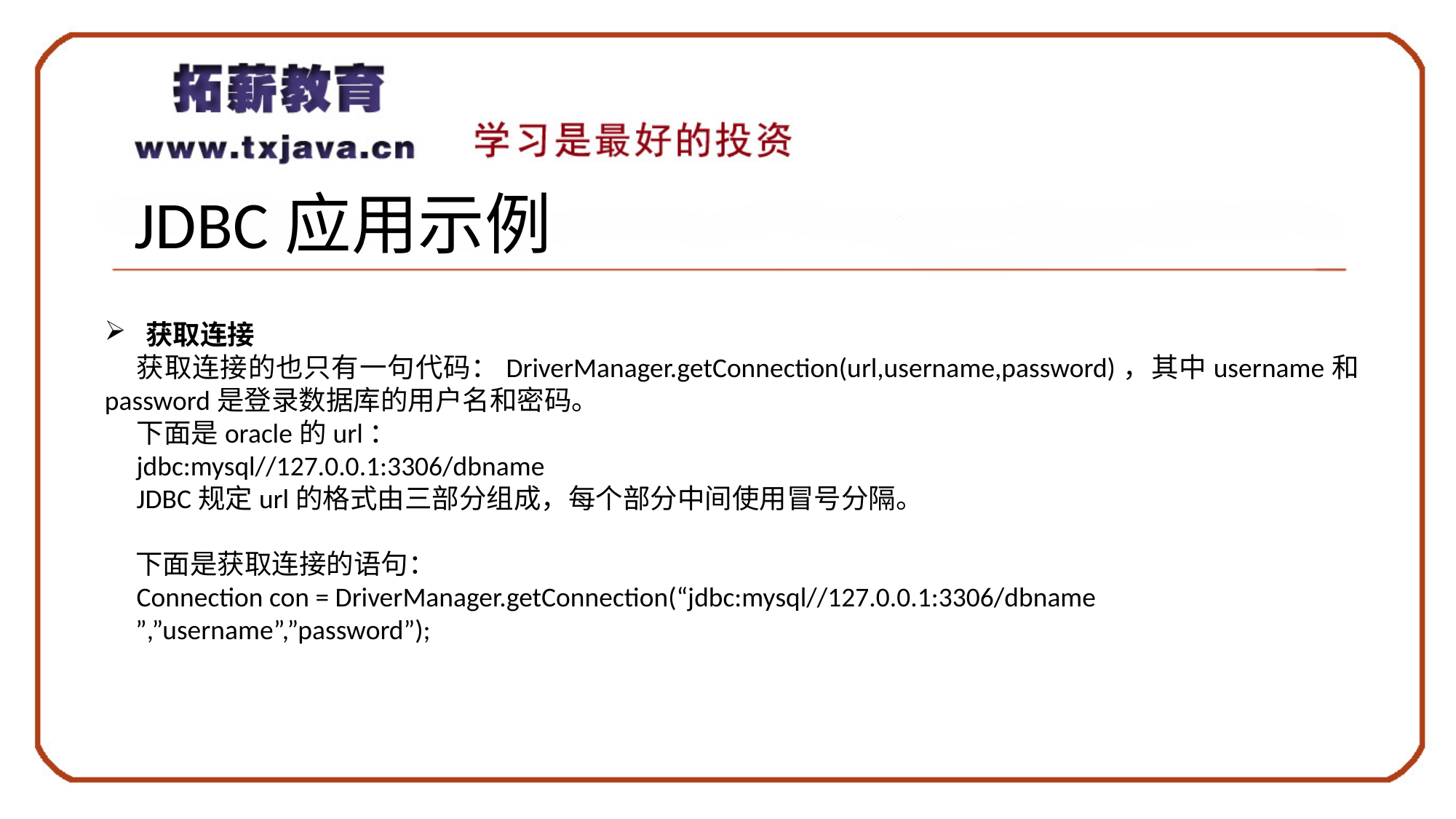

# JDBC应用示例
获取连接
获取连接的也只有一句代码：DriverManager.getConnection(url,username,password)，其中username和password是登录数据库的用户名和密码。
下面是oracle的url：
jdbc:mysql//127.0.0.1:3306/dbname
JDBC规定url的格式由三部分组成，每个部分中间使用冒号分隔。

下面是获取连接的语句：
Connection con = DriverManager.getConnection(“jdbc:mysql//127.0.0.1:3306/dbname
”,”username”,”password”);